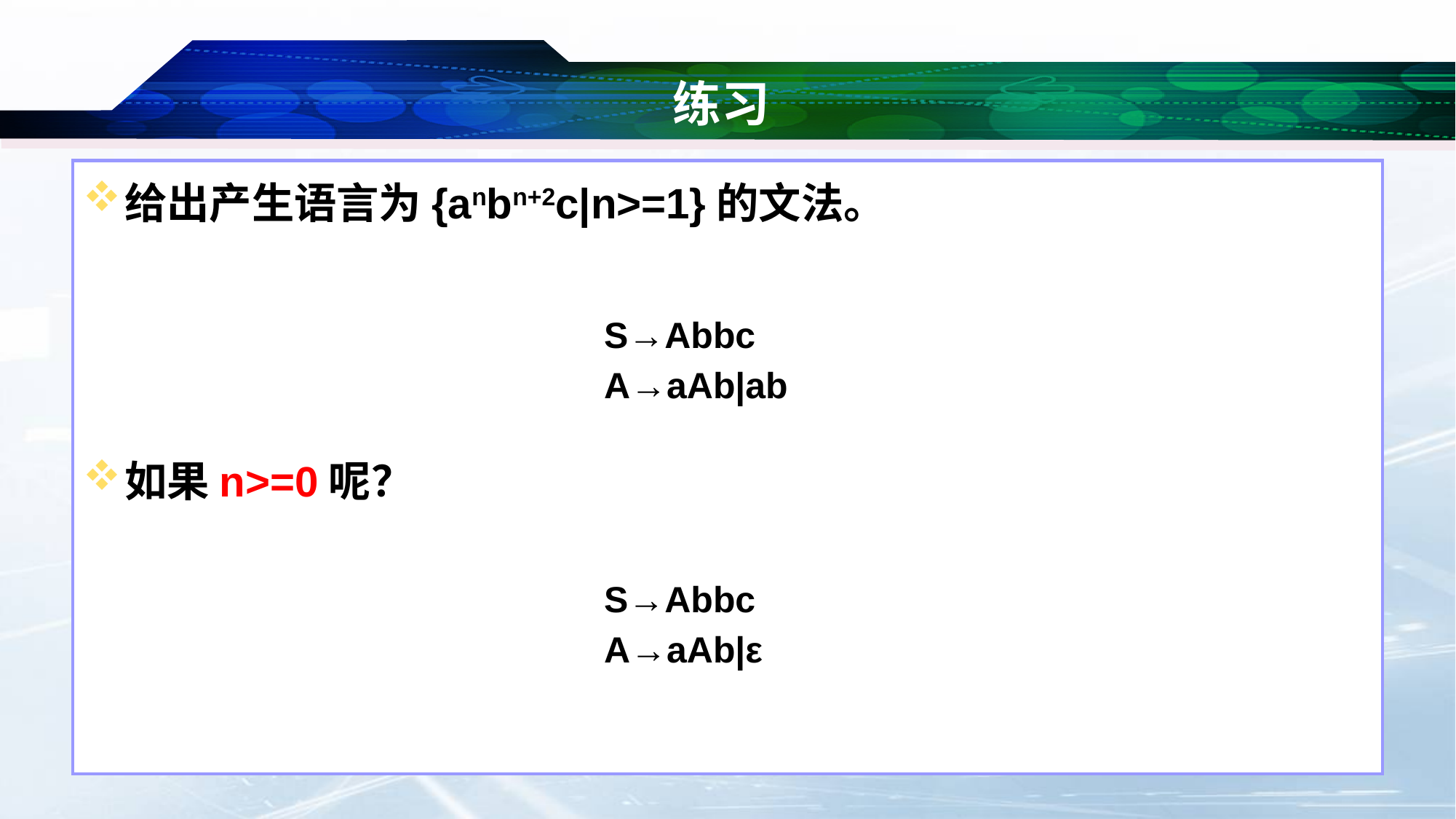

# 练习
给出产生语言为{anbn+2c|n>=1}的文法。

如果n>=0呢？

S→Abbc
A→aAb|ab
S→Abbc
A→aAb|ε